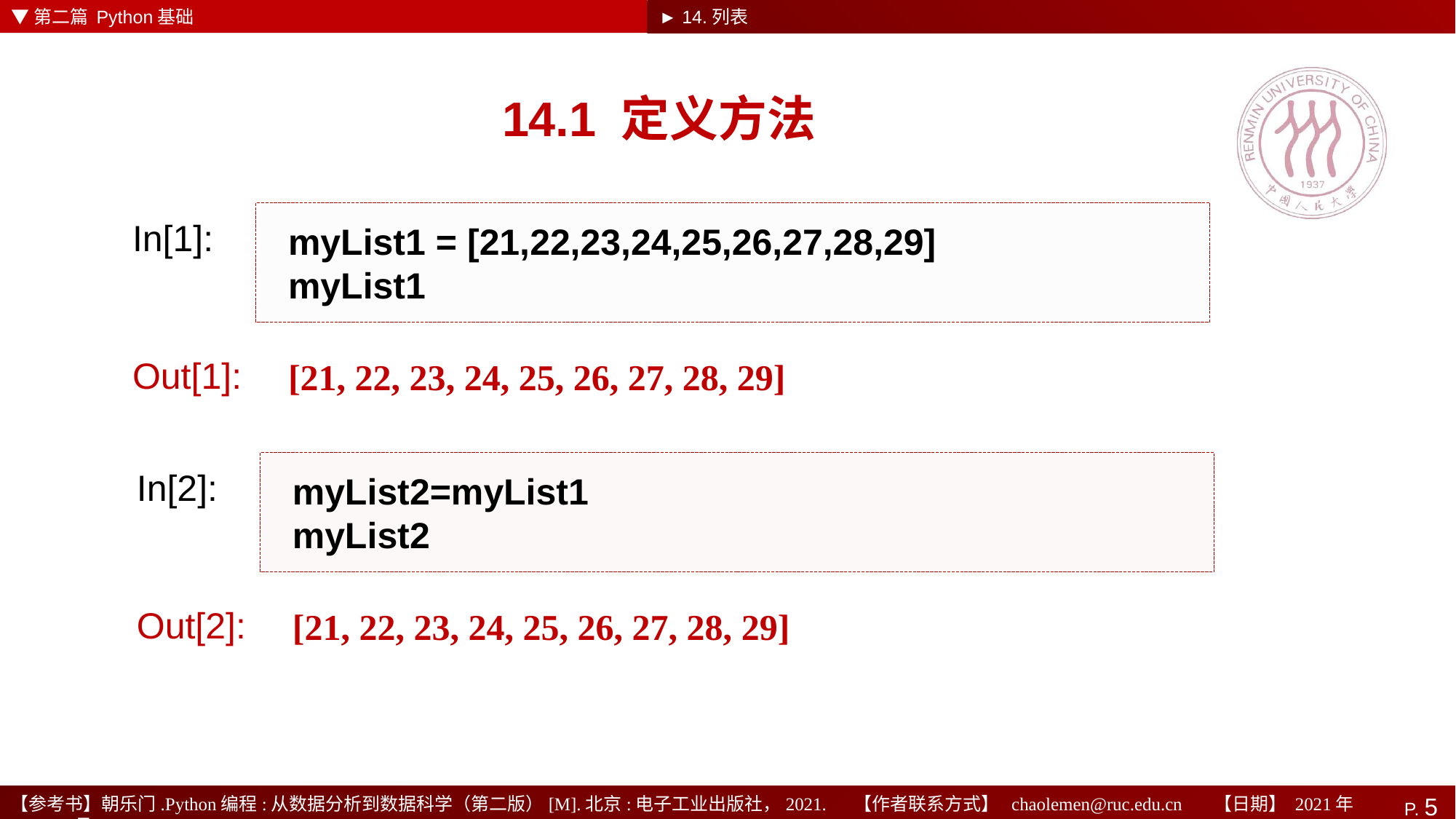

▼第二篇 Python基础
► 14.列表
# 14.1 定义方法
myList1 = [21,22,23,24,25,26,27,28,29]
myList1
In[1]:
[21, 22, 23, 24, 25, 26, 27, 28, 29]
Out[1]:
myList2=myList1
myList2
In[2]:
[21, 22, 23, 24, 25, 26, 27, 28, 29]
Out[2]: